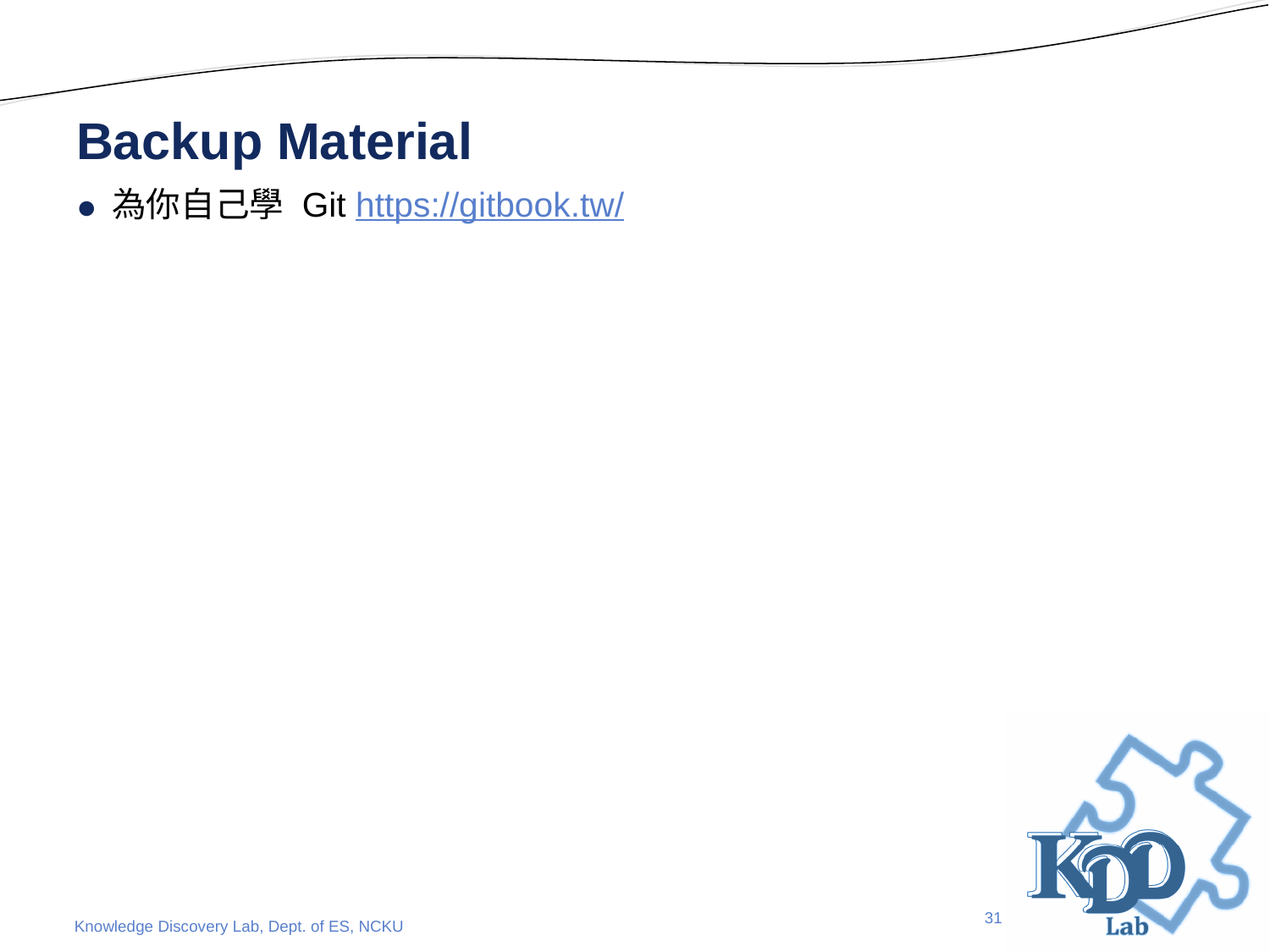

# Backup Material
為你自己學 Git https://gitbook.tw/
31